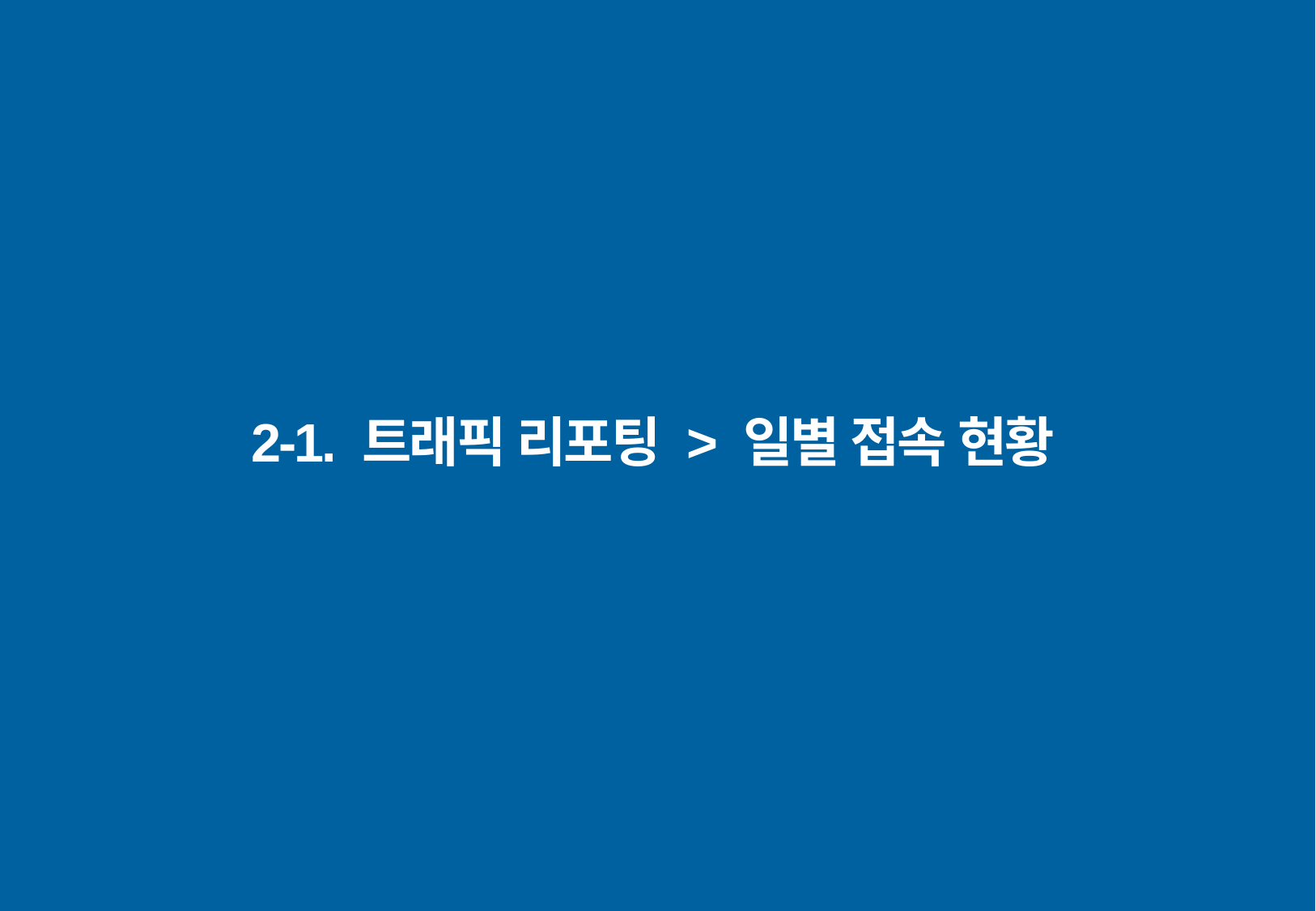

2-1. 트래픽 리포팅 > 일별 접속 현황